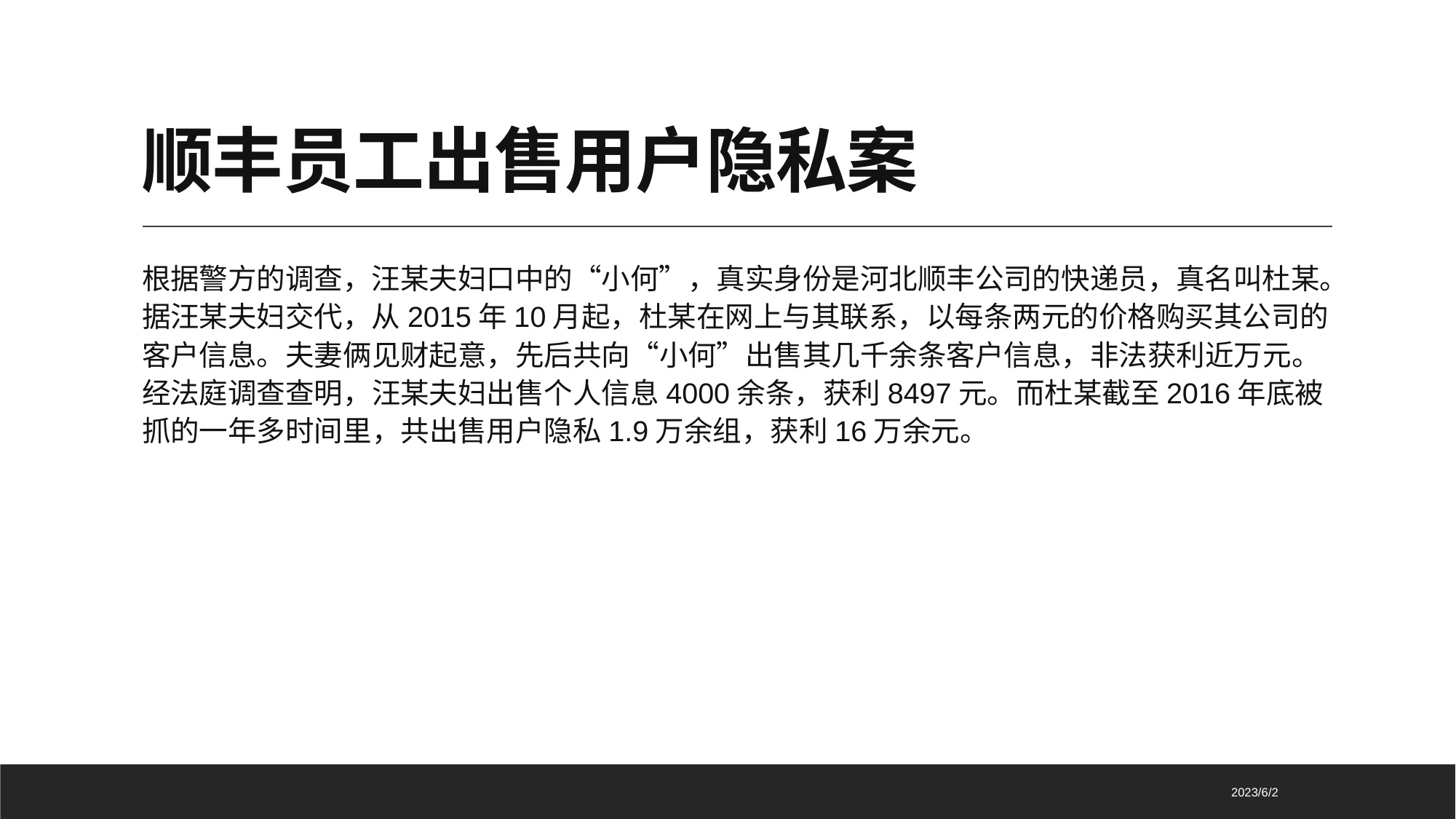

# 顺丰员工出售用户隐私案
根据警方的调查，汪某夫妇口中的“小何”，真实身份是河北顺丰公司的快递员，真名叫杜某。据汪某夫妇交代，从2015年10月起，杜某在网上与其联系，以每条两元的价格购买其公司的客户信息。夫妻俩见财起意，先后共向“小何”出售其几千余条客户信息，非法获利近万元。经法庭调查查明，汪某夫妇出售个人信息4000余条，获利8497元。而杜某截至2016年底被抓的一年多时间里，共出售用户隐私1.9万余组，获利16万余元。
2023/6/2